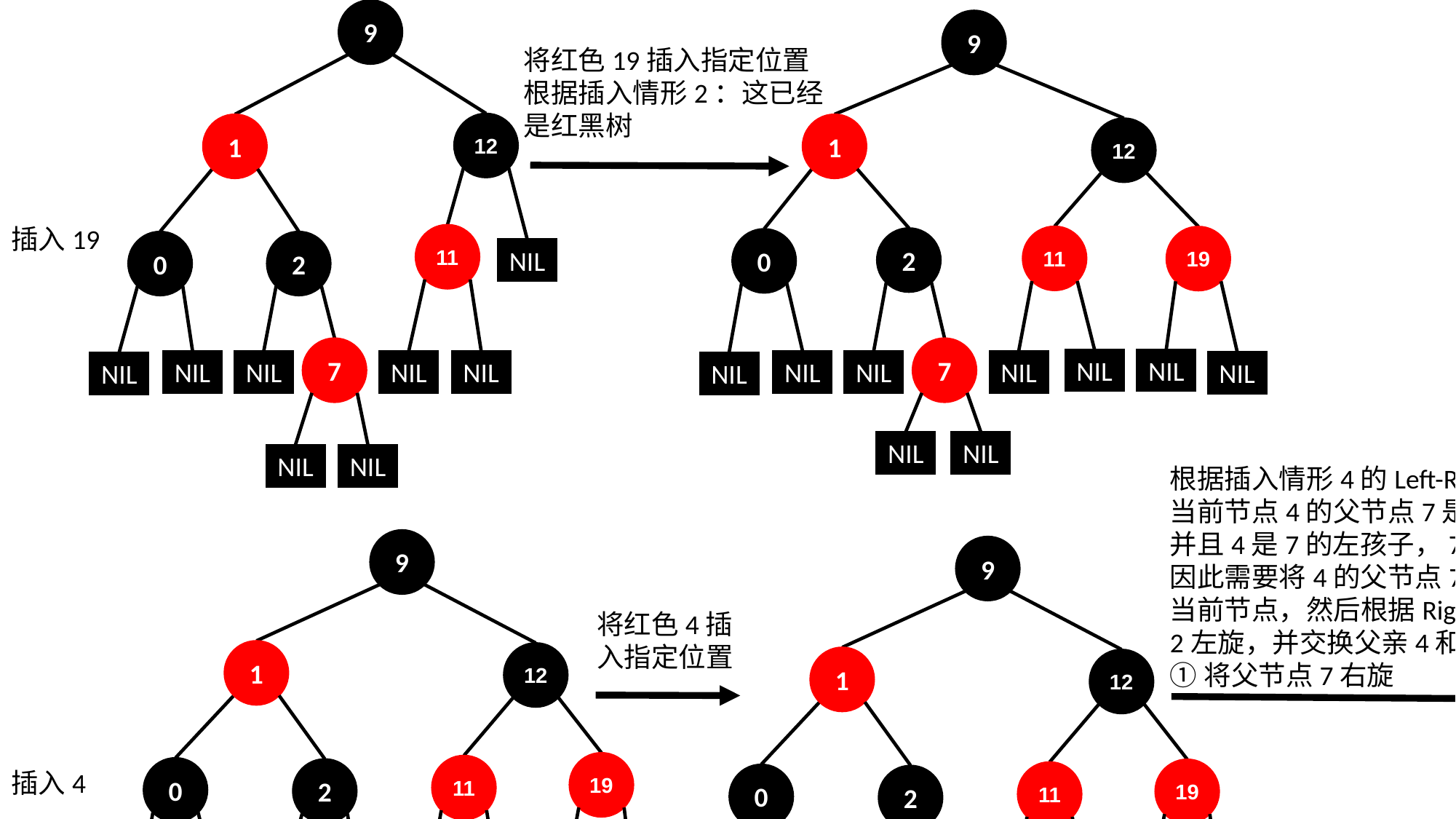

9
9
将红色19插入指定位置
根据插入情形2：这已经
是红黑树
12
1
1
12
插入19
11
11
19
2
0
0
2
NIL
7
7
NIL
NIL
NIL
NIL
NIL
NIL
NIL
NIL
NIL
NIL
NIL
NIL
NIL
NIL
NIL
NIL
根据插入情形4的Left-Right规则：
当前节点4的父节点7是红色，叔节点NIL是黑色，
并且4是7的左孩子，7是2的右孩子。
因此需要将4的父节点7右旋，并将7设为
当前节点，然后根据Right-Right将7的祖父
2左旋，并交换父亲4和祖父2的颜色。
①将父节点7右旋
9
9
9
9
将红色4插
入指定位置
②将祖父2左旋
并交换4和2的颜色
1
12
1
12
1
12
1
12
19
11
0
2
19
插入4
11
0
2
19
11
0
2
19
11
4
0
7
7
NIL
NIL
NIL
NIL
NIL
NIL
NIL
NIL
NIL
NIL
NIL
NIL
NIL
4
NIL
2
7
NIL
NIL
NIL
NIL
NIL
NIL
NIL
NIL
NIL
NIL
NIL
NIL
NIL
4
NIL
NIL
NIL
7
NIL
NIL
NIL
NIL
NIL
NIL
NIL
NIL
NIL